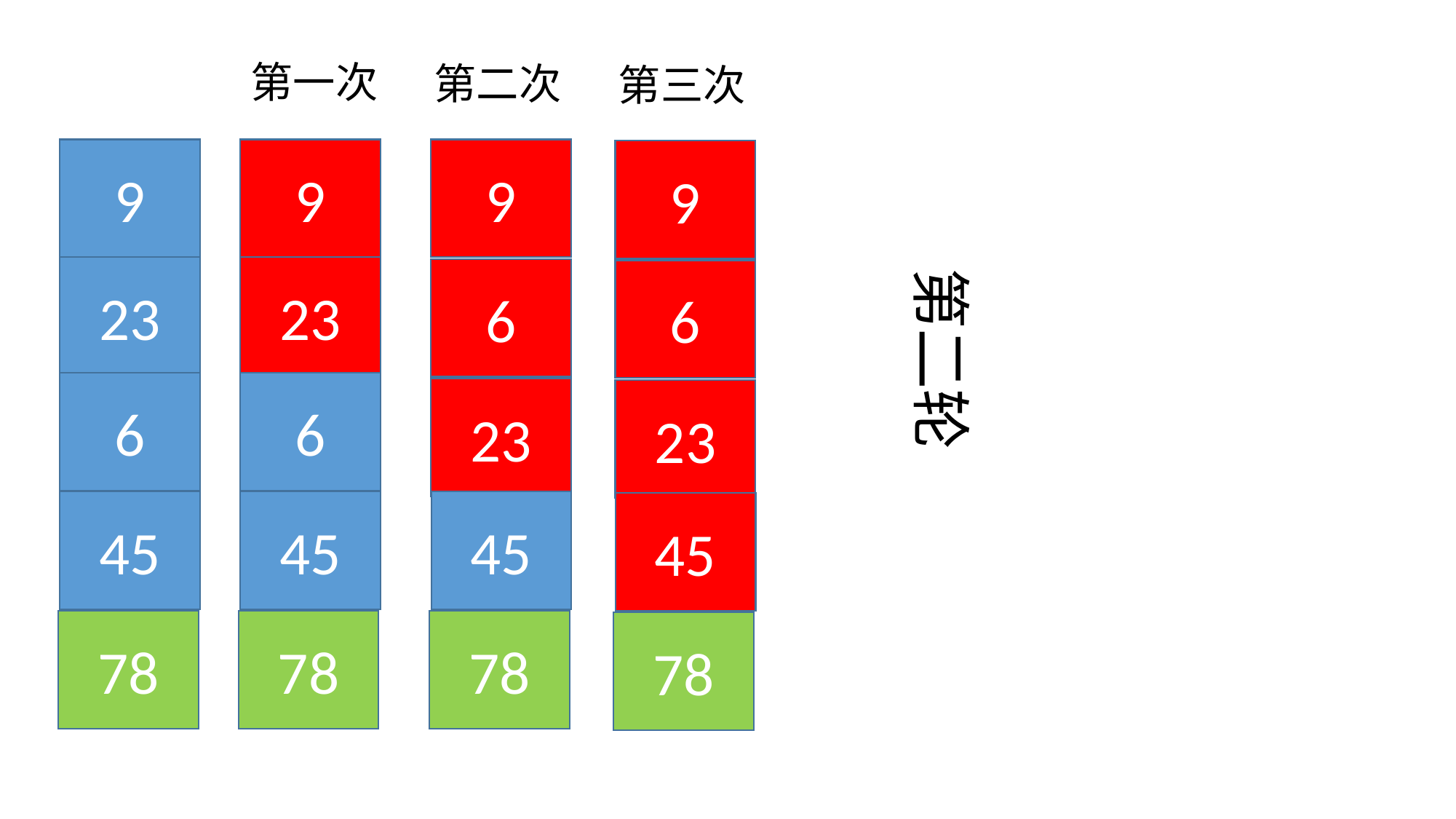

第一次
第二次
第三次
9
9
9
9
第二轮
23
23
6
6
6
6
23
23
45
45
45
45
78
78
78
78